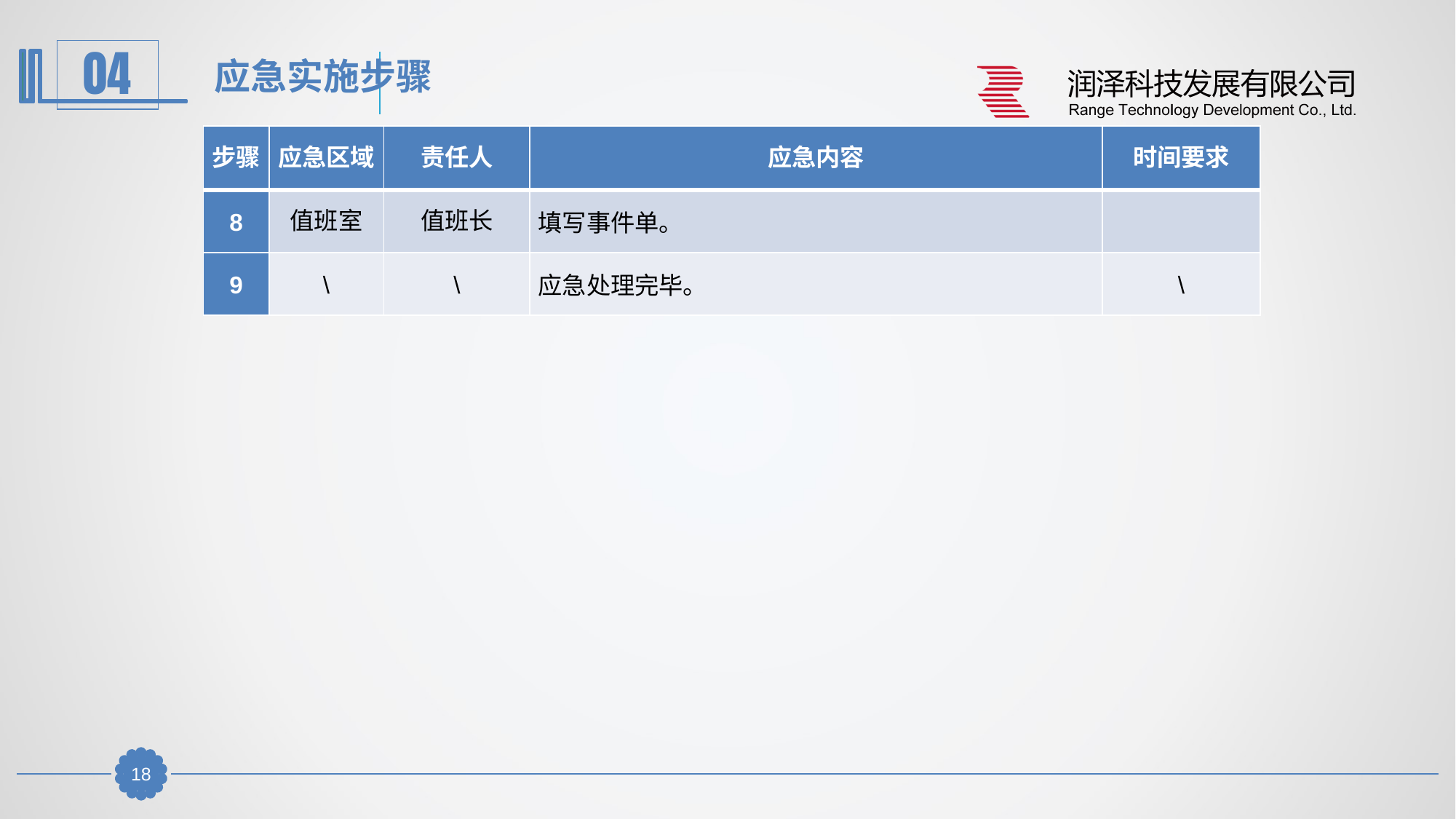

应急实施步骤
| 步骤 | 应急区域 | 责任人 | 应急内容 | 时间要求 |
| --- | --- | --- | --- | --- |
| 8 | 值班室 | 值班长 | 填写事件单。 |  |
| 9 | \ | \ | 应急处理完毕。 | \ |
18